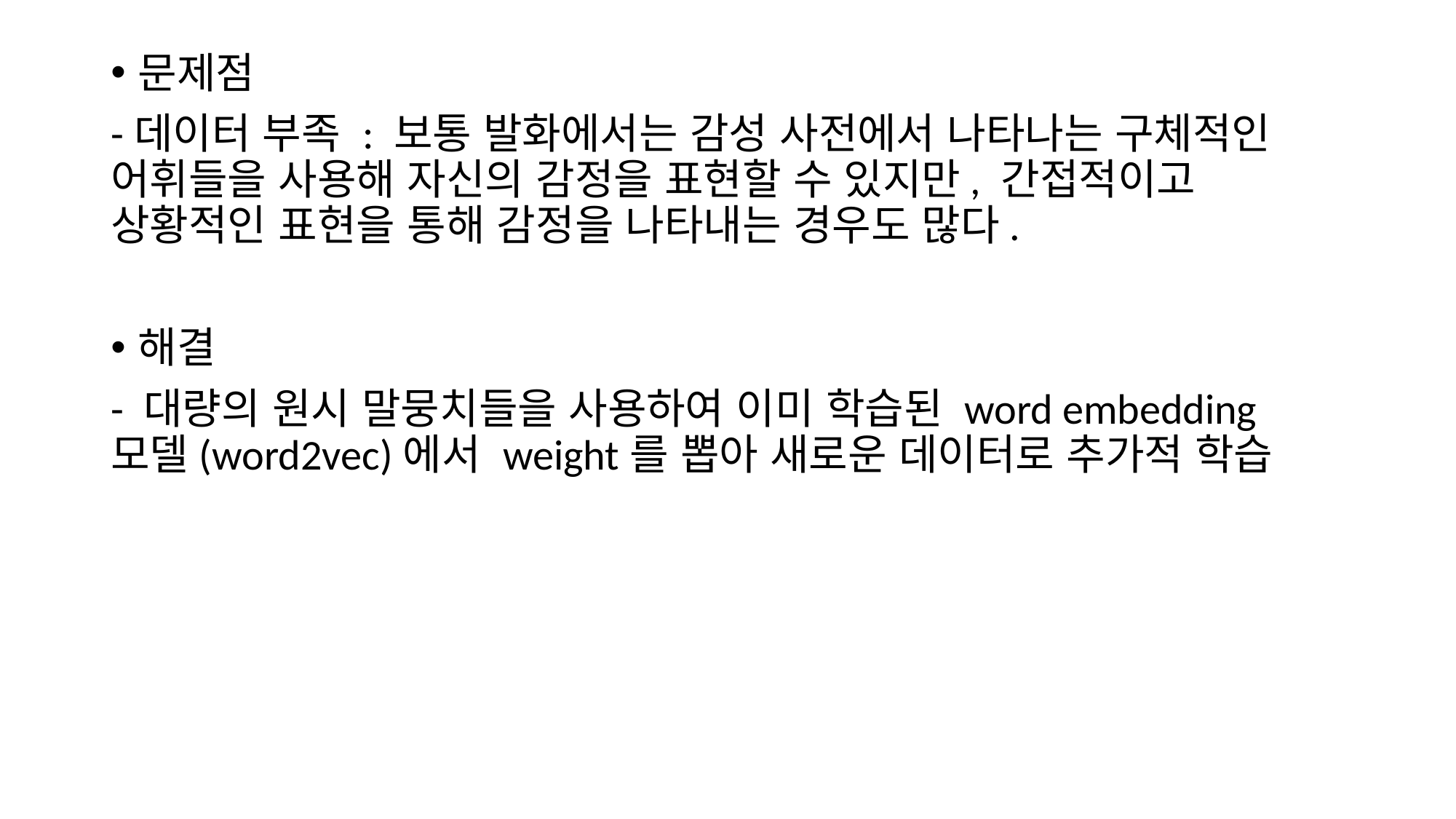

문제점
-데이터 부족 : 보통 발화에서는 감성 사전에서 나타나는 구체적인 어휘들을 사용해 자신의 감정을 표현할 수 있지만, 간접적이고 상황적인 표현을 통해 감정을 나타내는 경우도 많다.

해결
- 대량의 원시 말뭉치들을 사용하여 이미 학습된 word embedding 모델(word2vec)에서 weight를 뽑아 새로운 데이터로 추가적 학습